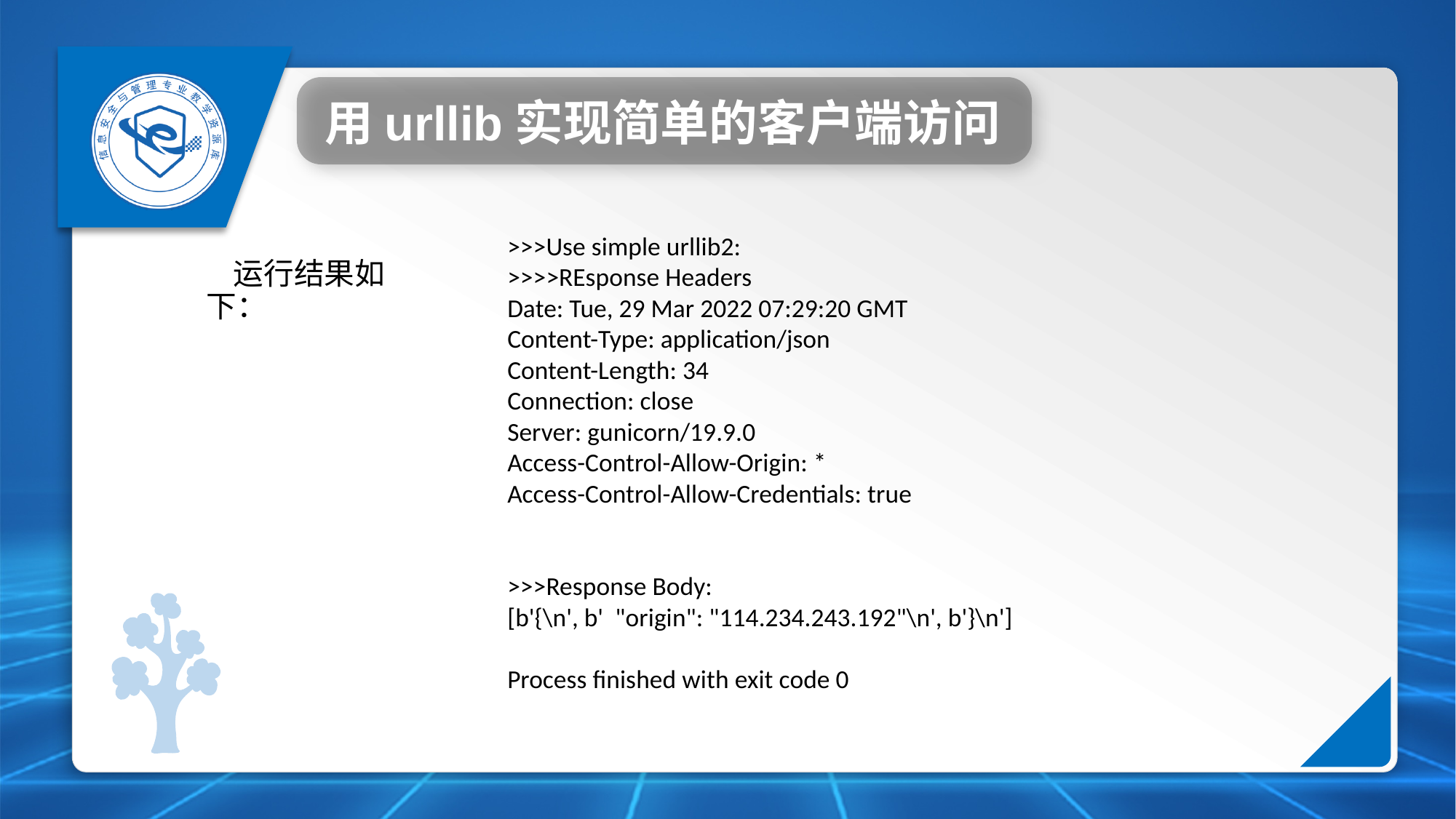

用urllib实现简单的客户端访问
>>>Use simple urllib2:
>>>>REsponse Headers
Date: Tue, 29 Mar 2022 07:29:20 GMT
Content-Type: application/json
Content-Length: 34
Connection: close
Server: gunicorn/19.9.0
Access-Control-Allow-Origin: *
Access-Control-Allow-Credentials: true

>>>Response Body:
[b'{\n', b'  "origin": "114.234.243.192"\n', b'}\n']

Process finished with exit code 0
运行结果如下：